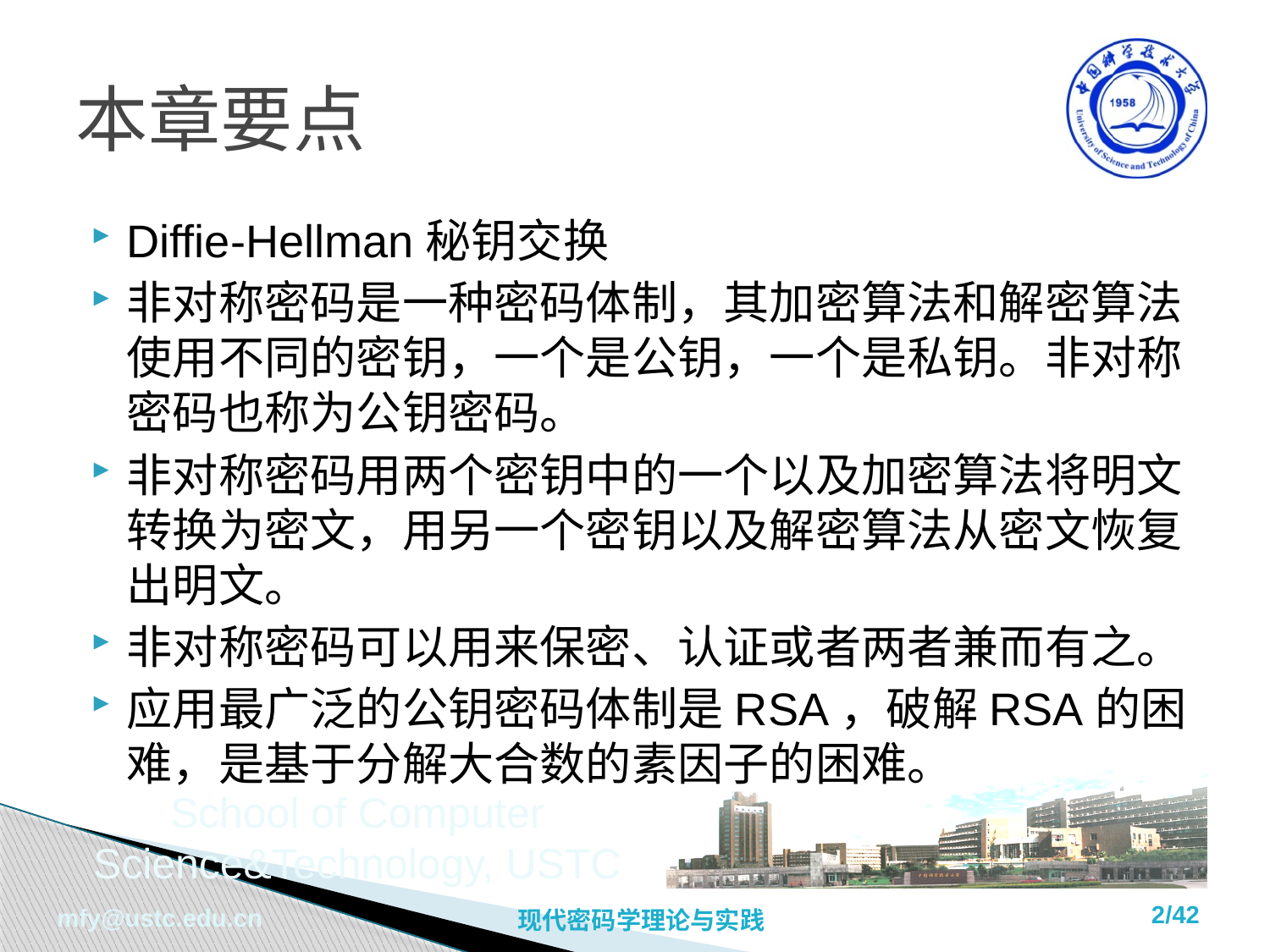

# 本章要点
Diffie-Hellman秘钥交换
非对称密码是一种密码体制，其加密算法和解密算法使用不同的密钥，一个是公钥，一个是私钥。非对称密码也称为公钥密码。
非对称密码用两个密钥中的一个以及加密算法将明文转换为密文，用另一个密钥以及解密算法从密文恢复出明文。
非对称密码可以用来保密、认证或者两者兼而有之。
应用最广泛的公钥密码体制是RSA，破解RSA的困难，是基于分解大合数的素因子的困难。